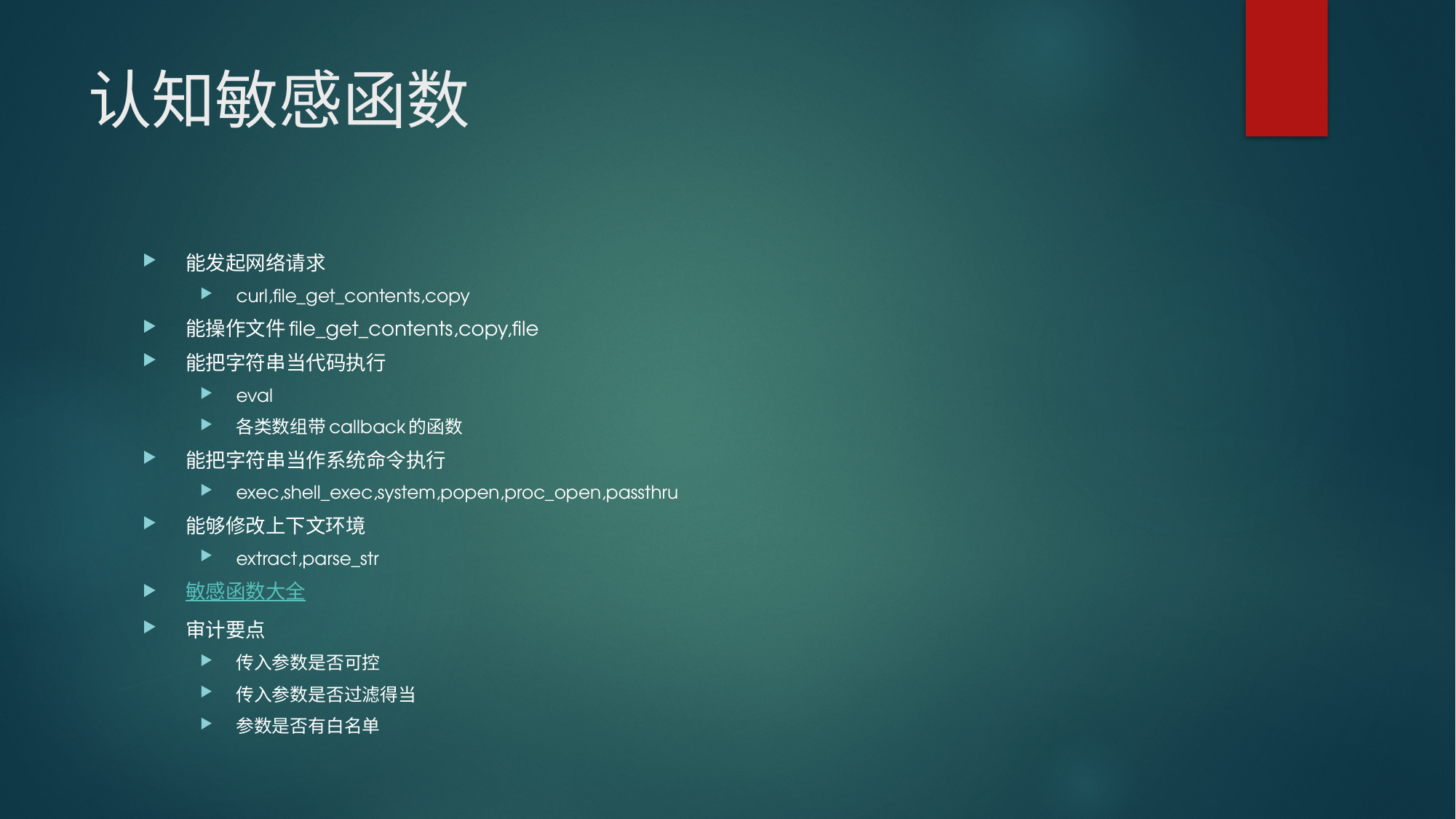

# 认知敏感函数
能发起网络请求
curl,file_get_contents,copy
能操作文件file_get_contents,copy,file
能把字符串当代码执行
eval
各类数组带callback的函数
能把字符串当作系统命令执行
exec,shell_exec,system,popen,proc_open,passthru
能够修改上下文环境
extract,parse_str
敏感函数大全
审计要点
传入参数是否可控
传入参数是否过滤得当
参数是否有白名单